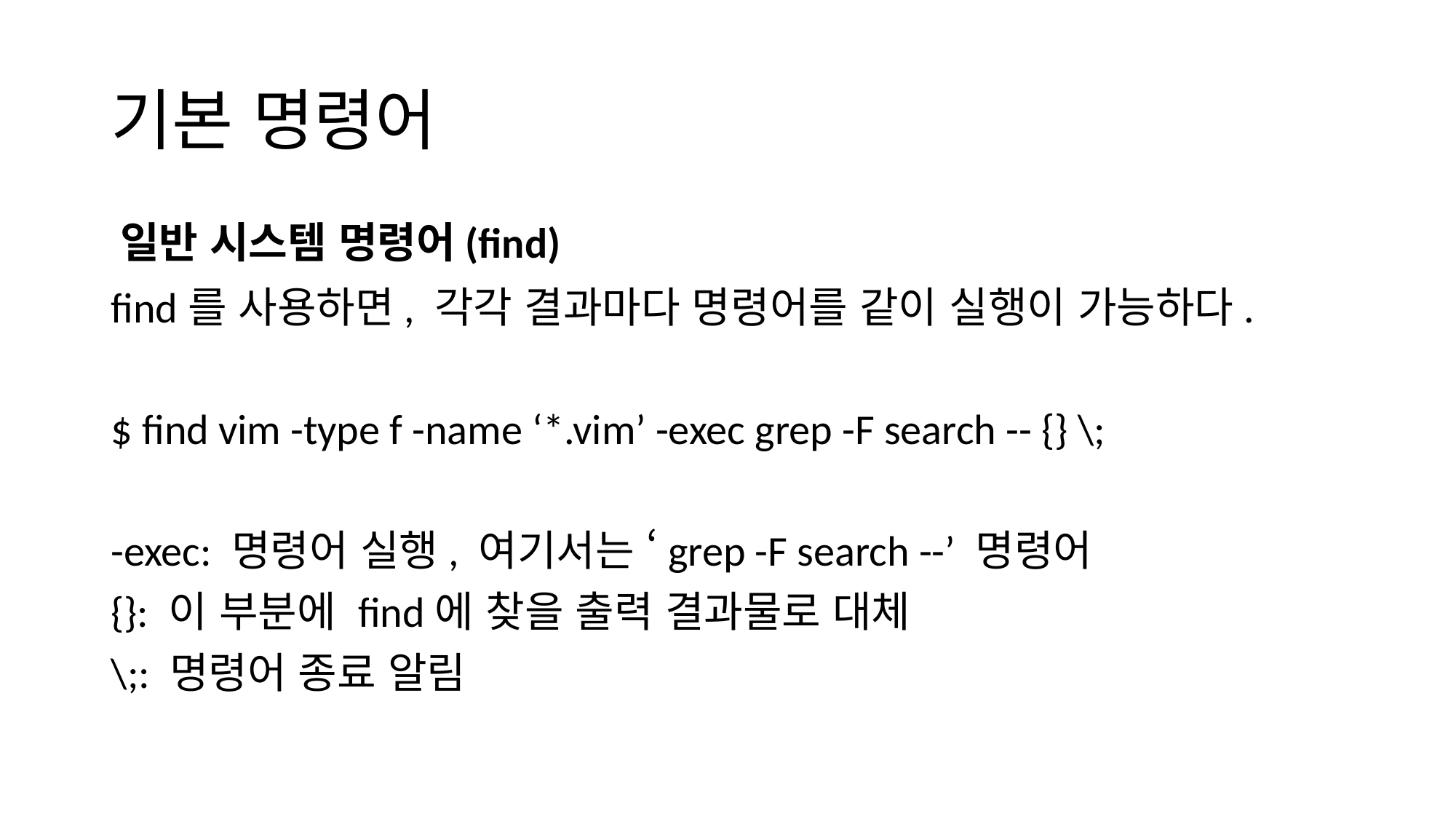

# 기본 명령어
일반 시스템 명령어(find)
find를 사용하면, 각각 결과마다 명령어를 같이 실행이 가능하다.

$ find vim -type f -name ‘*.vim’ -exec grep -F search -- {} \;

-exec: 명령어 실행, 여기서는 ‘grep -F search --’ 명령어
{}: 이 부분에 find에 찾을 출력 결과물로 대체
\;: 명령어 종료 알림